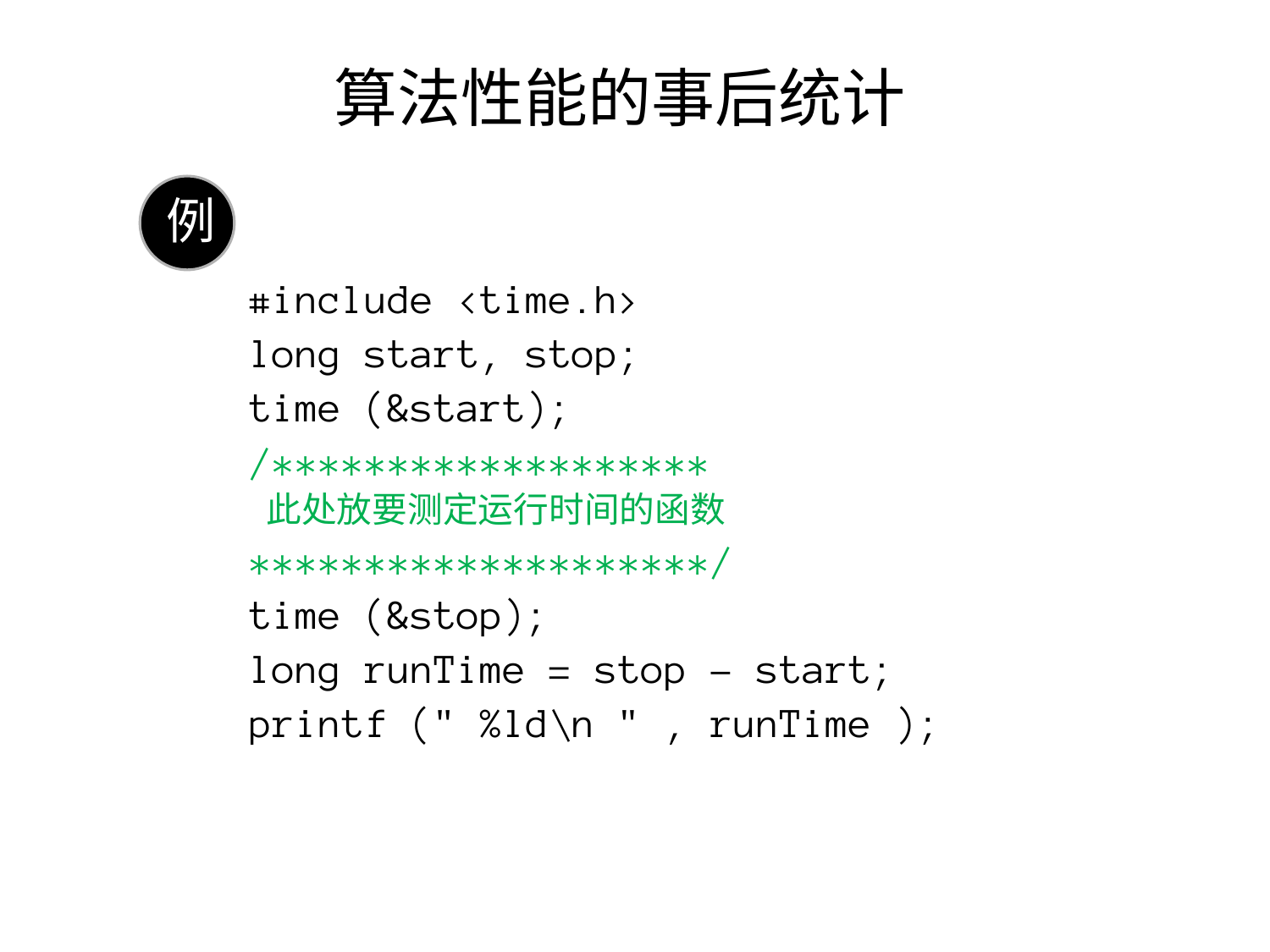

# 算法性能的事后统计
例
#include <time.h>
long start, stop;
time (&start);
/*******************
 此处放要测定运行时间的函数
********************/
time (&stop);
long runTime = stop - start;
printf (" %ld\n " , runTime );
61